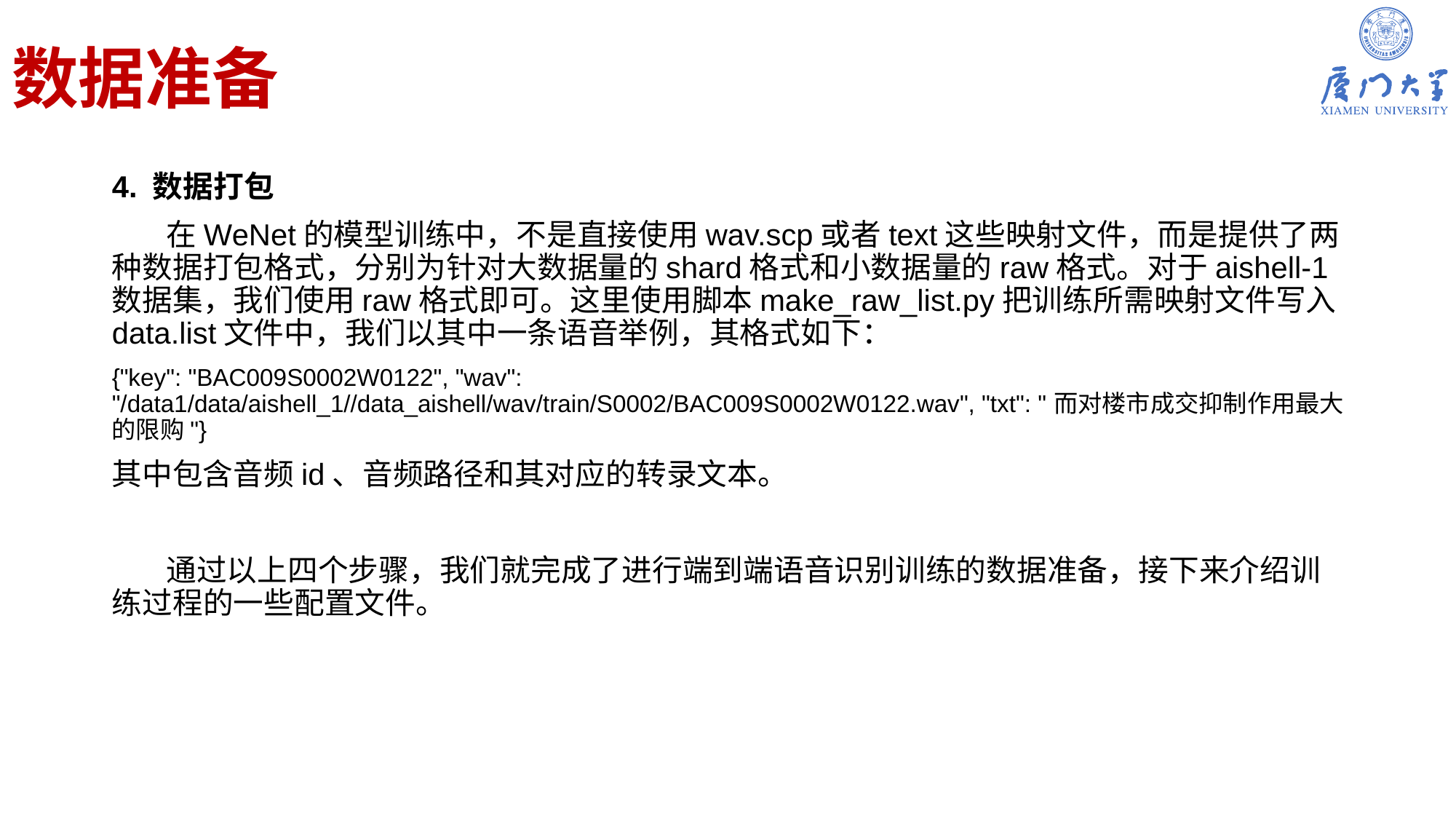

# 数据准备
4. 数据打包
       在WeNet的模型训练中，不是直接使用wav.scp或者text这些映射文件，而是提供了两种数据打包格式，分别为针对大数据量的shard格式和小数据量的raw格式。对于aishell-1数据集，我们使用raw格式即可。这里使用脚本make_raw_list.py把训练所需映射文件写入data.list文件中，我们以其中一条语音举例，其格式如下：
{"key": "BAC009S0002W0122", "wav": "/data1/data/aishell_1//data_aishell/wav/train/S0002/BAC009S0002W0122.wav", "txt": "而对楼市成交抑制作用最大的限购"}
其中包含音频id、音频路径和其对应的转录文本。

       通过以上四个步骤，我们就完成了进行端到端语音识别训练的数据准备，接下来介绍训练过程的一些配置文件。